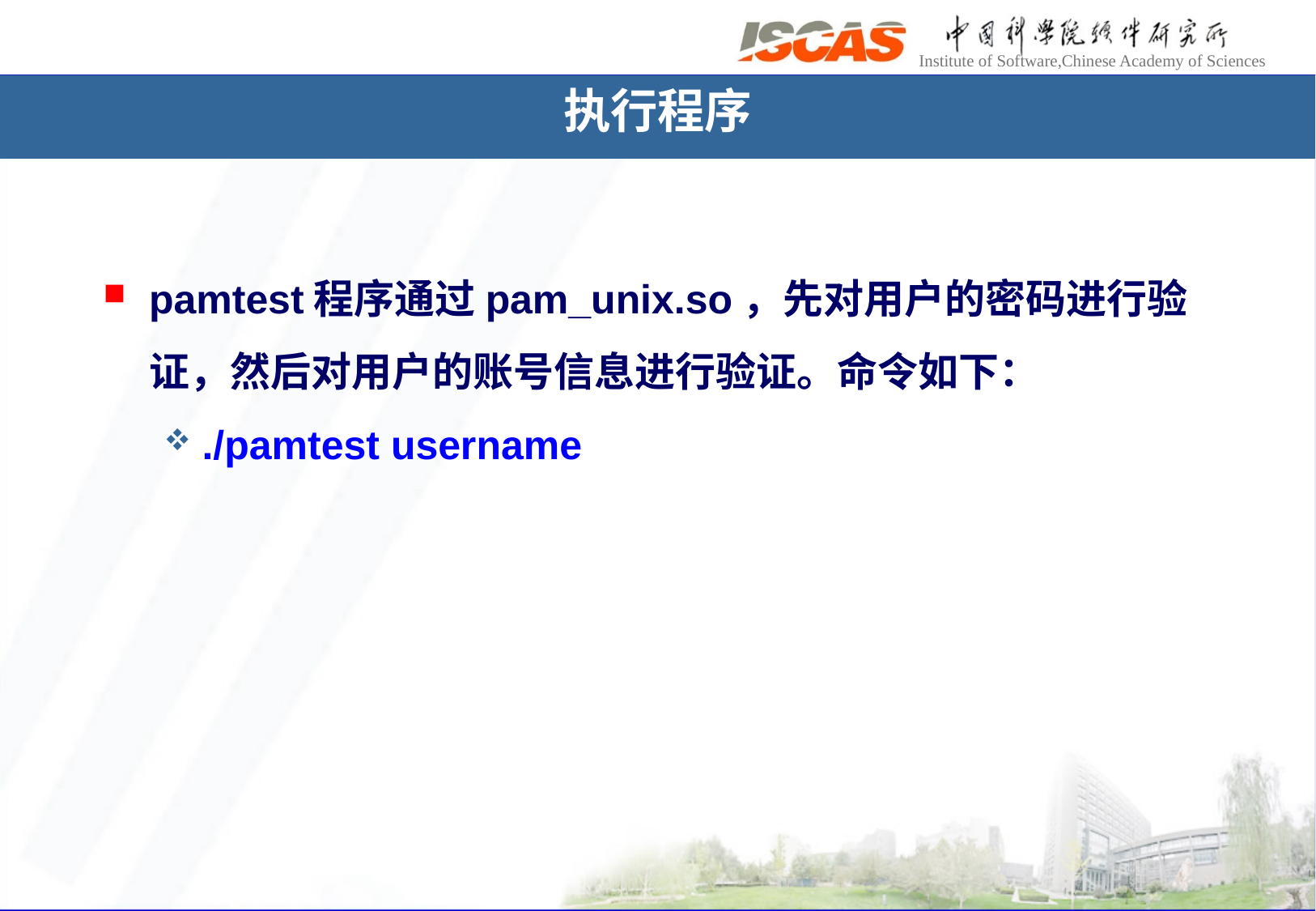

# 执行程序
pamtest程序通过pam_unix.so，先对用户的密码进行验证，然后对用户的账号信息进行验证。命令如下：
./pamtest username